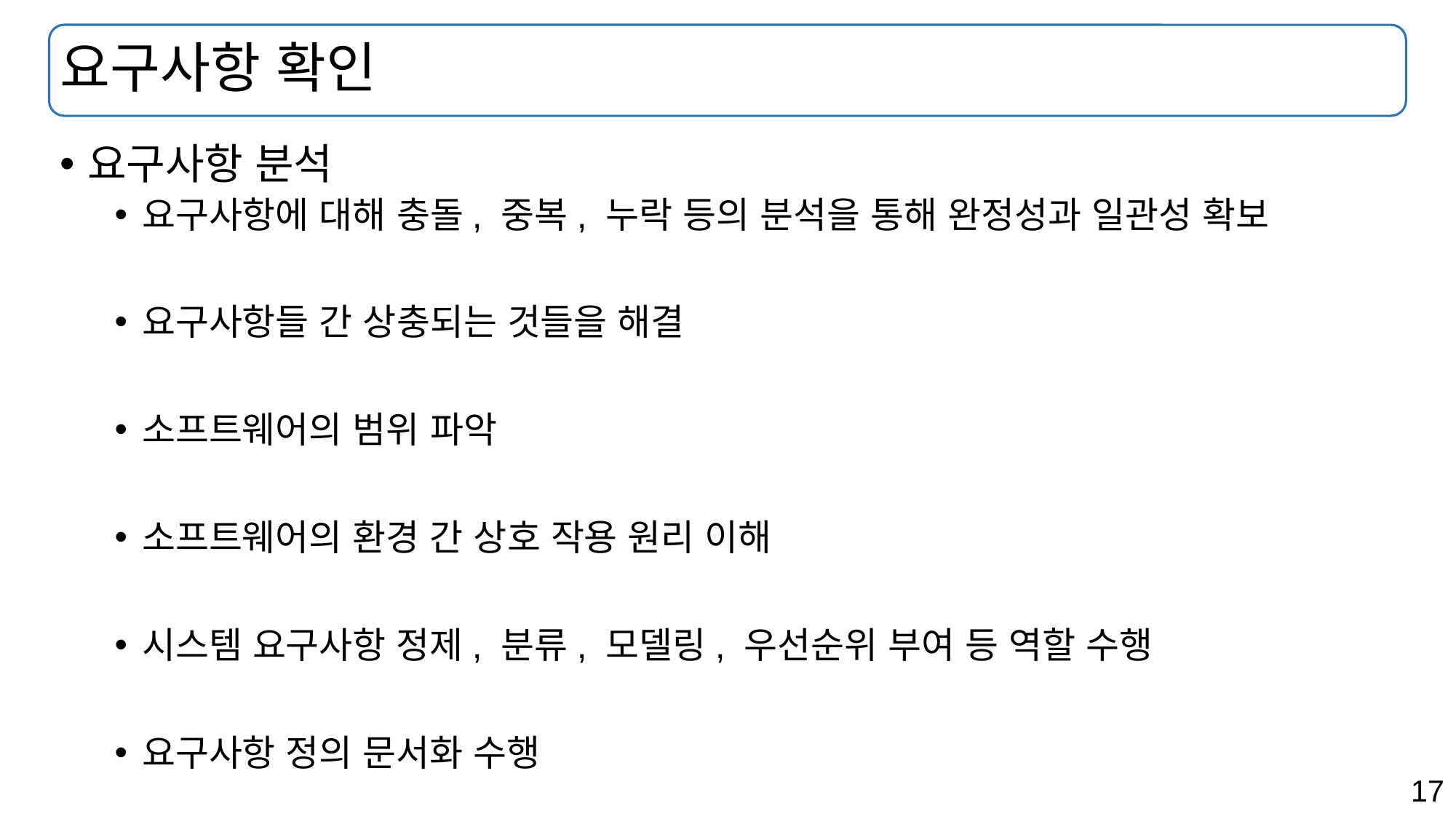

# 요구사항 확인
요구사항 분석
요구사항에 대해 충돌, 중복, 누락 등의 분석을 통해 완정성과 일관성 확보

요구사항들 간 상충되는 것들을 해결

소프트웨어의 범위 파악

소프트웨어의 환경 간 상호 작용 원리 이해

시스템 요구사항 정제, 분류, 모델링, 우선순위 부여 등 역할 수행

요구사항 정의 문서화 수행